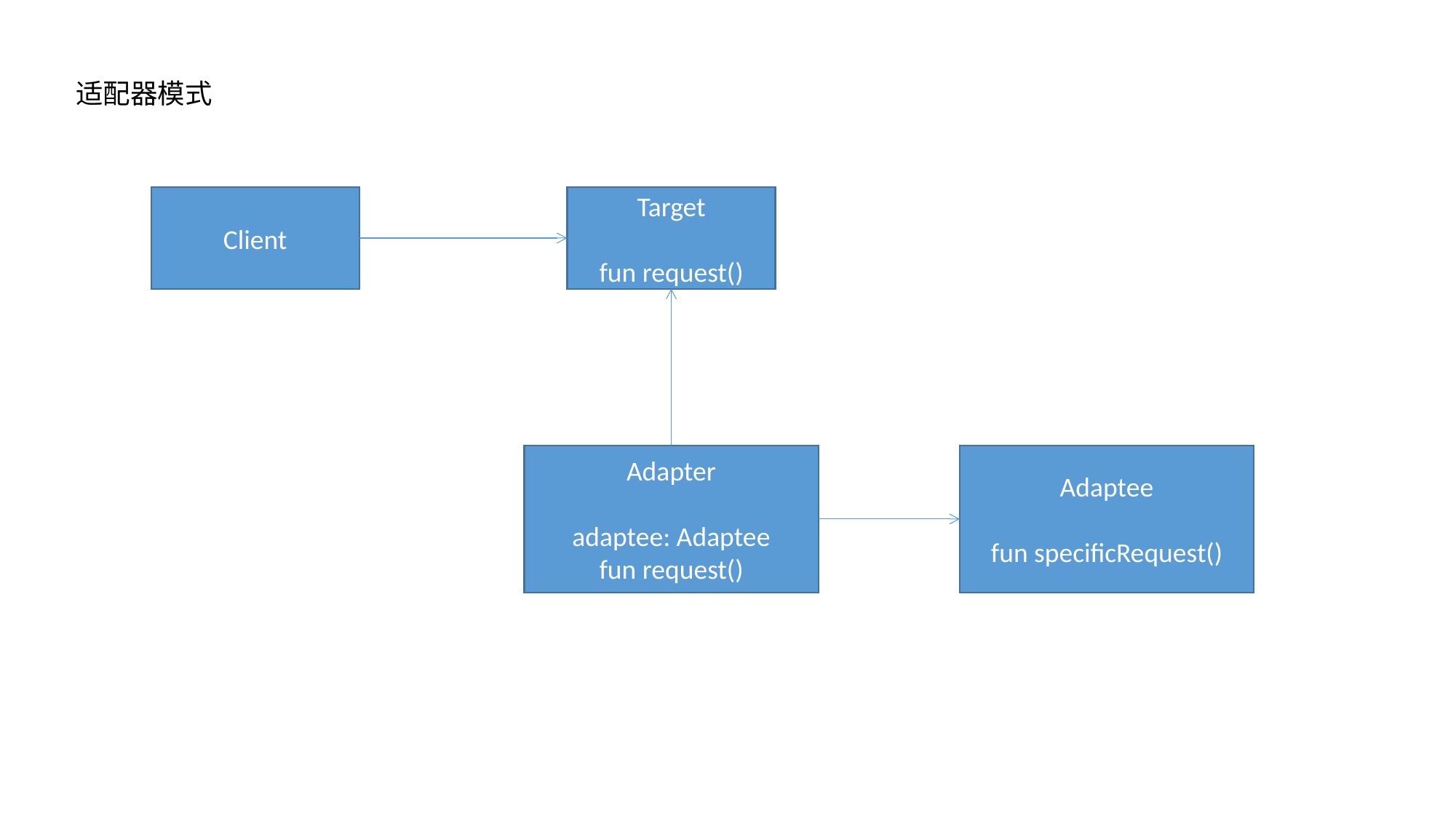

适配器模式
Client
Target

fun request()
Adapter

adaptee: Adaptee
fun request()
Adaptee

fun specificRequest()